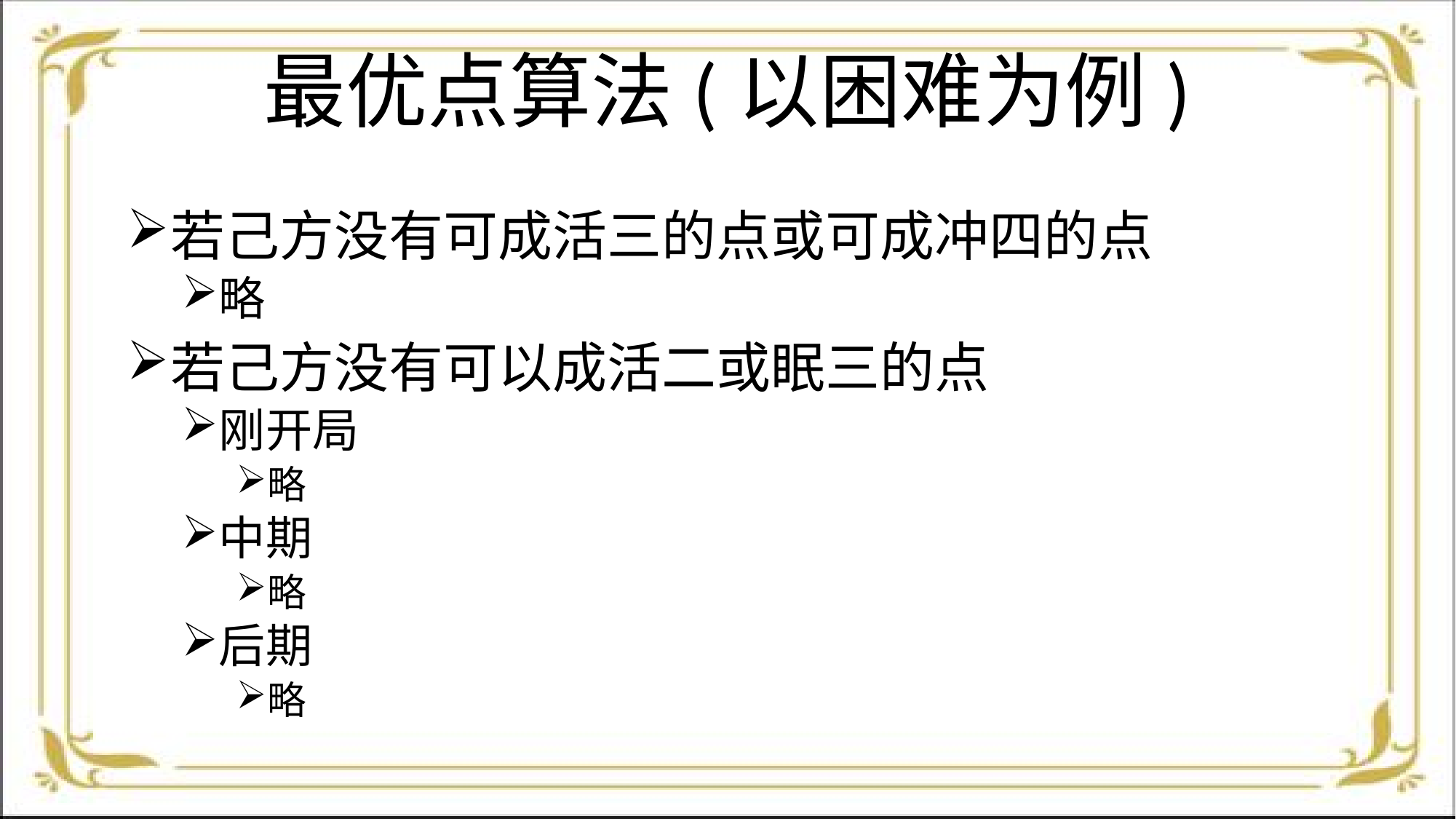

# 最优点算法(以困难为例)
若己方没有可成活三的点或可成冲四的点
略
若己方没有可以成活二或眠三的点
刚开局
略
中期
略
后期
略